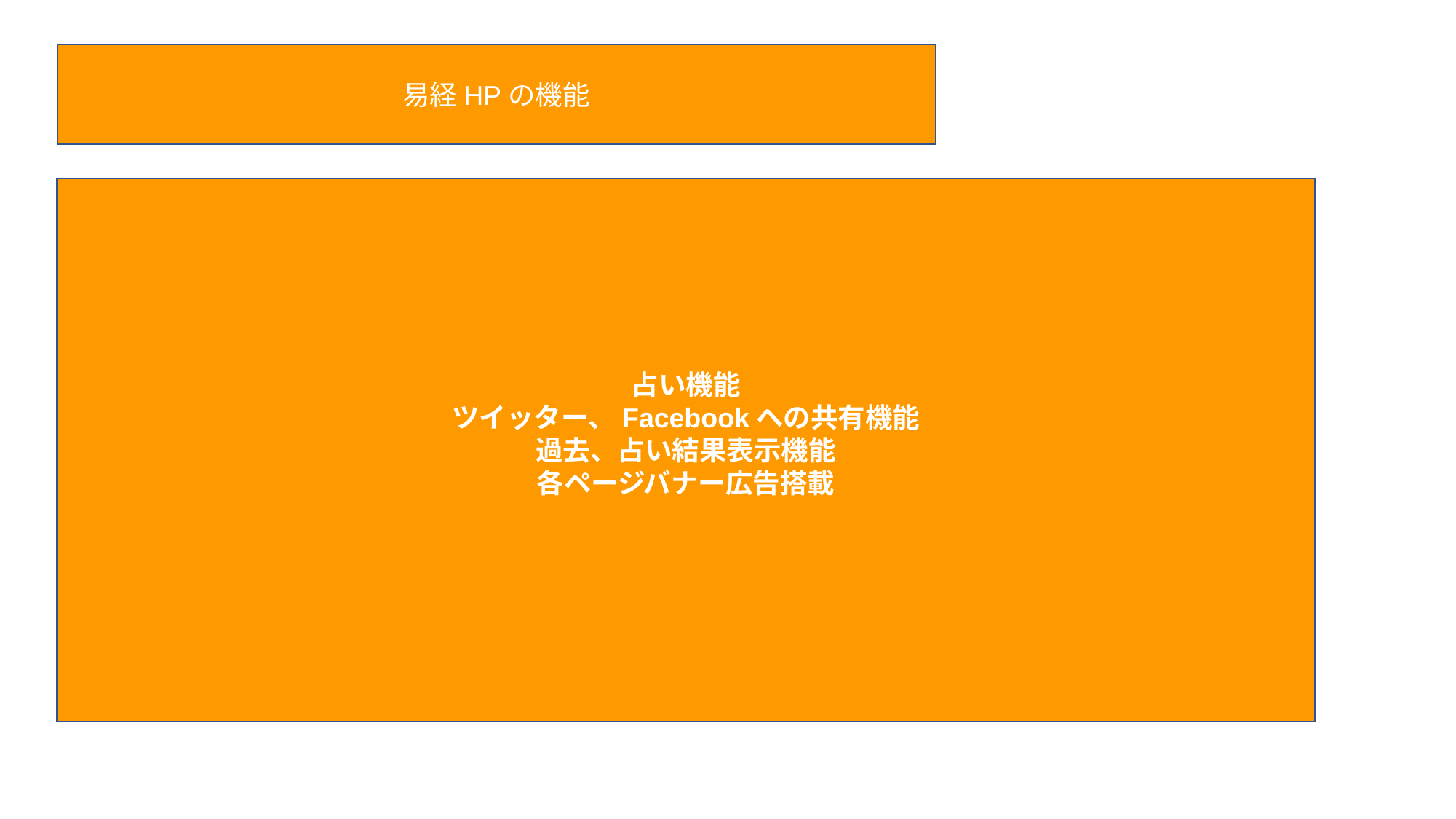

易経HPの機能
占い機能
ツイッター、Facebookへの共有機能
過去、占い結果表示機能
各ページバナー広告搭載